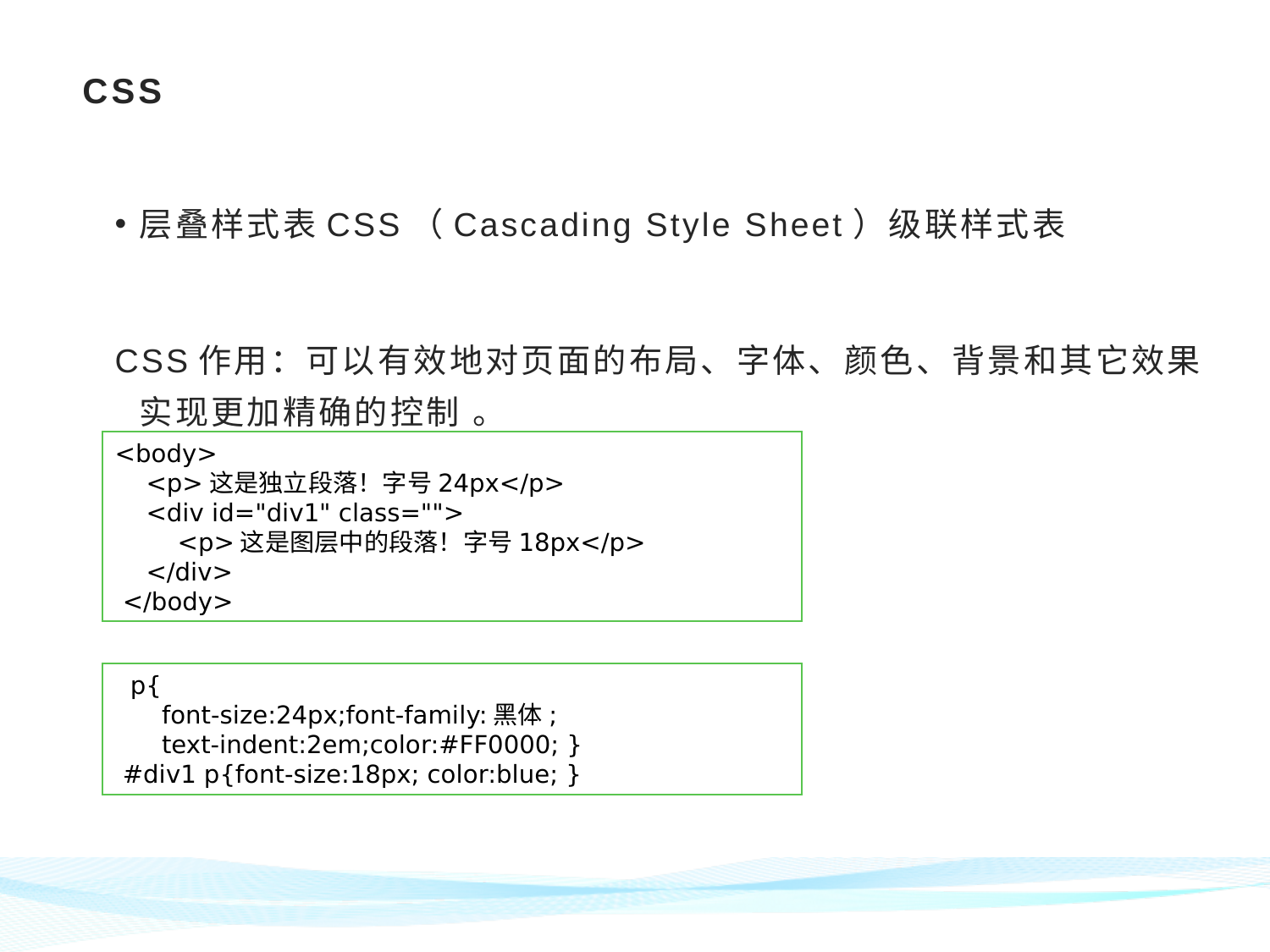

# CSS
层叠样式表CSS（Cascading Style Sheet）级联样式表

CSS作用：可以有效地对页面的布局、字体、颜色、背景和其它效果实现更加精确的控制 。

<body>
    <p>这是独立段落！字号24px</p>
    <div id="div1" class="">
        <p>这是图层中的段落！字号18px</p>
    </div>
 </body>
  p{
      font-size:24px;font-family:黑体;
      text-indent:2em;color:#FF0000; }
 #div1 p{font-size:18px; color:blue; }